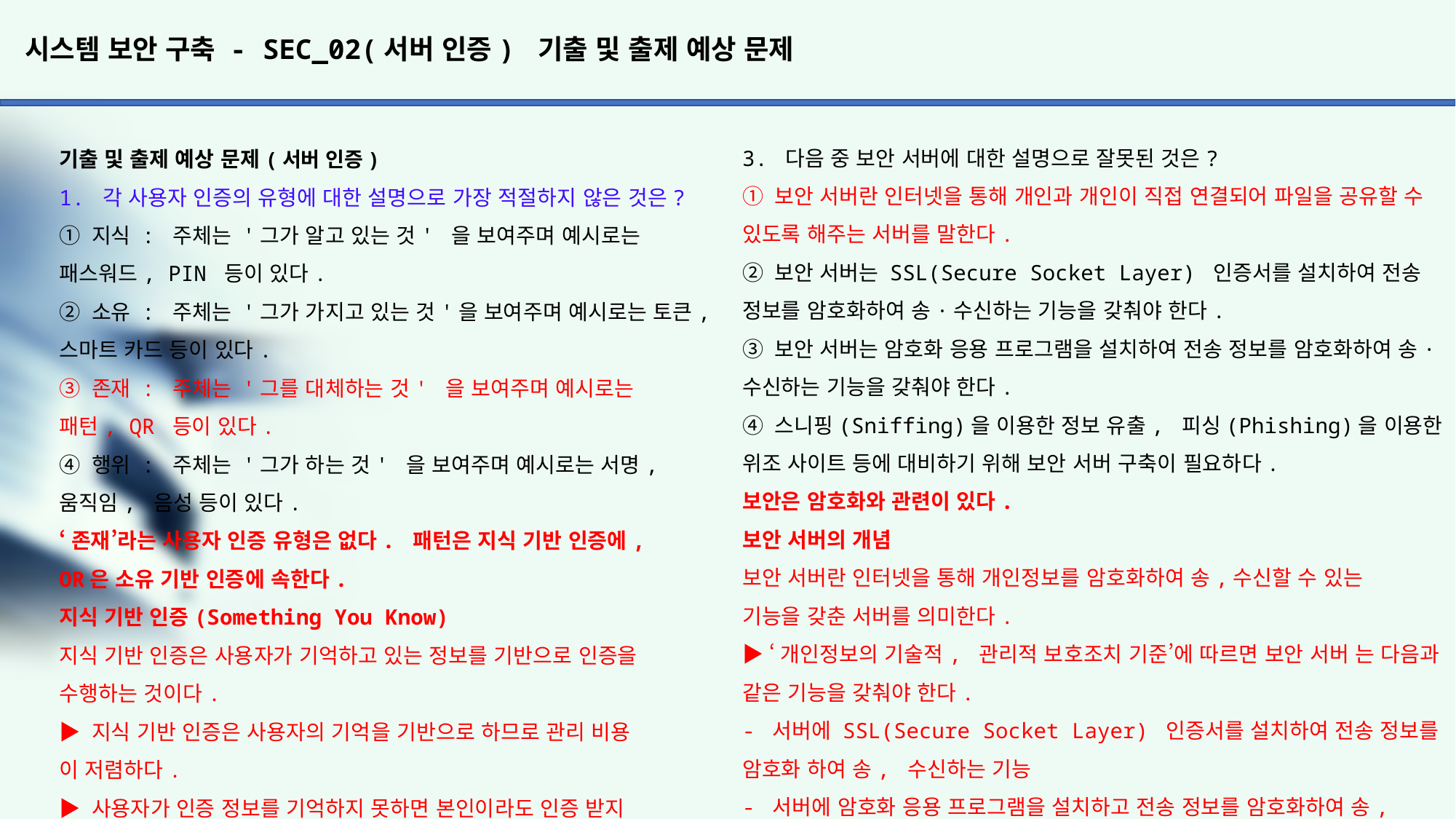

# 시스템 보안 구축 - SEC_02(서버 인증) 기출 및 출제 예상 문제
3. 다음 중 보안 서버에 대한 설명으로 잘못된 것은?
① 보안 서버란 인터넷을 통해 개인과 개인이 직접 연결되어 파일을 공유할 수 있도록 해주는 서버를 말한다.
② 보안 서버는 SSL(Secure Socket Layer) 인증서를 설치하여 전송 정보를 암호화하여 송·수신하는 기능을 갖춰야 한다.
③ 보안 서버는 암호화 응용 프로그램을 설치하여 전송 정보를 암호화하여 송·수신하는 기능을 갖춰야 한다.
④ 스니핑(Sniffing)을 이용한 정보 유출, 피싱(Phishing)을 이용한 위조 사이트 등에 대비하기 위해 보안 서버 구축이 필요하다.
보안은 암호화와 관련이 있다.
보안 서버의 개념
보안 서버란 인터넷을 통해 개인정보를 암호화하여 송,수신할 수 있는
기능을 갖춘 서버를 의미한다.
▶ ‘개인정보의 기술적, 관리적 보호조치 기준’에 따르면 보안 서버 는 다음과 같은 기능을 갖춰야 한다.
- 서버에 SSL(Secure Socket Layer) 인증서를 설치하여 전송 정보를 암호화 하여 송, 수신하는 기능
- 서버에 암호화 응용 프로그램을 설치하고 전송 정보를 암호화하여 송, 수신하는 기능
▶ 스니핑을 이용한 정보 유출, 피싱을 이용한 위조 사이트 등에 대비
하기 위해 보안 서버 구축이 필요하다.
4. 다음이 설명하는 것은 무엇인가?
	•다중 사용자 컴퓨터 시스템 또는 네트워크 시스템에서 로그인
	  을 요청한 사용자의 정보를 확인하고 접근 권한을 검증하는
	  보안 절차이다.
	•망(Network)을 경유해서 컴퓨터에 접속해 오는 사용자가 등록
	  된 사용자인지 확인하는 것과 전송된 메시지가 변조되거나
	  의미가 그릇되지 않고 송신자가 보낸 그대로의 것인지를 확인
	  하는 것이 있다.
① 보안(Secure)			② 접근 통제(Access Control)
③ 인증(Authentication) 	④ 암호화(Encryption)
사용자의 정보를 확인하고 검증하는 것을 인증이라고 한다.
인증(Authentication)의 개념
인증은 다중 사용자 컴퓨터 시스템이나 네트워크 시스템에서 로그인을
요청한 사용자의 정보를 확인하고 접근 권한을 검증하는 보안 절차이다.
▶ 인증에는 네트워크를 통해 컴퓨터에 접속하는 사용자의 등록 여부를
확인하는 것과 전송된 메시지의 위, 변조 여부를 확인하는 것이 있다.
기출 및 출제 예상 문제(서버 인증)
1. 각 사용자 인증의 유형에 대한 설명으로 가장 적절하지 않은 것은?
① 지식 : 주체는 '그가 알고 있는 것' 을 보여주며 예시로는
패스워드, PIN 등이 있다.
② 소유 : 주체는 '그가 가지고 있는 것'을 보여주며 예시로는 토큰, 스마트 카드 등이 있다.
③ 존재 : 주체는 '그를 대체하는 것' 을 보여주며 예시로는
패턴, QR 등이 있다.
④ 행위 : 주체는 '그가 하는 것' 을 보여주며 예시로는 서명,  움직임, 음성 등이 있다.
‘존재’라는 사용자 인증 유형은 없다. 패턴은 지식 기반 인증에,
OR은 소유 기반 인증에 속한다.
지식 기반 인증(Something You Know)
지식 기반 인증은 사용자가 기억하고 있는 정보를 기반으로 인증을 수행하는 것이다.
▶ 지식 기반 인증은 사용자의 기억을 기반으로 하므로 관리 비용
이 저렴하다.
▶ 사용자가 인증 정보를 기억하지 못하면 본인이라도 인증 받지
못한다.
▶ 고정된 패스워드(Password) : 사용자가 알고 있는 비밀번호를
접속할 때 마다 반복해서 입력한다.
▶ 패스 프레이즈(Pass Phrase) : 일반 패스워드보다 길이가 길고
기억하기 쉬운 문장을 활용하여 비밀번호를 구성하는 방법이다.
▶ 아이핀(i-PIN) : 인터넷에서 주민등록번호 대신 쓸 수 있도록
만든 사이버 주민등록번호로, 사용자에 대한 신원확인을 완료한
후에 본인확인기관에서 온라인으로 발행한다.
소유 기반 인증(Something You Have)
소유 기반 인증은 사용자가 소유하고 있는 것을 기반으로 인증을
수행하는 것이다.
▶ 소유 기반 인증은 소유물이 쉽게 도용될 수 있으므로 지식 기반 인증 방식이나 생체 기반 인증 방식과 함께 사용된다.
▶ 신분증 : 사용자의 사진이 포함된 주민등록증, 운전면허증,
여권 등을 사용하여 사용자의 신분을 확인한다.
▶ 메모리 카드(토큰) : 마그네틱 선에 보안 코드를 저장해서 사용하는 것으로, 카드 리더기를 통해서만 읽을 수 있다.(예 – 일반 은행 입출금 카드)
▶ 스마트 카드 : 마이크로프로세서, 카드 운영체제, 메모리 등
으로 구성되어 사용자의 정보뿐만 아니라 특정 업무를 처리할 수
있는 기능이 내장되어 있다.(예 – IC 칩이 내장된 카드)
▶ OTP(One Time Password) : 사용자가 패스워드를 요청할 때마다,
암호 알고리즘을 통해 새롭게 생성된 패스워드를 사용하는 것으로
한 번 사용된 패스워드는 폐기된다.
생체 기반 인증(Something You Are)
생체 기반 인증은 사용자의 고유한 생체 정보를 기반으로 인증을
수행하는 것이다.
▶ 생채 기반 인증은 사용이 용이하고 도난의 위험도 적으며 위조
가 어렵다.
▶ 생체 인증 대상 : 지문, 홍채 / 망막, 얼굴, 정맥 등
기타 인증 기법
이외의 기타 인증 기법에는 행위 기반 인증과 위치 기반 인증이 있다.
▶ 행위 기반 인증(Something You Do) : 사용자의 행동 정보를 이용해 인증을 수행(예 – 서명, 동작, 음성)
▶ 위치 기반 인증(Somewhere You Are) : 인증을 시도하는 위치의
적절성 확인(예 – 콜백, GPS나 IP 주소를 이용한 위치 기반 인증)
2. 시스템의 사용자가 로그인하여 명령을 내리는 과정에 대한 시스템의 동작 중 다음 설명에 해당하는 것은?
	•자신의 신원(Identity)을 시스템에 증명하는 과정이다.
	•아이디와 패스워드를 입력하는 과정이 가장 일반적인 예시
	  라고 볼 수 있다.
① Aging(노화)			② Accounting(회계)
③ Authorization(인가)	④ Authentication(인증)
인가(Authorization)와 인증(Authentication)과 헷갈리지 않도록
한다. 자신임을 증명하는 행위는 인증(Authentication)이라는 것을 기억하자.
aging 정보 : 사용자들의 계정에 대한 사용기간, 패스워드, 유효날짜, 종료일 등을 설정하는 것을 의미한다.(/etc/shadow파일 에 설정된 정보들을 의미)